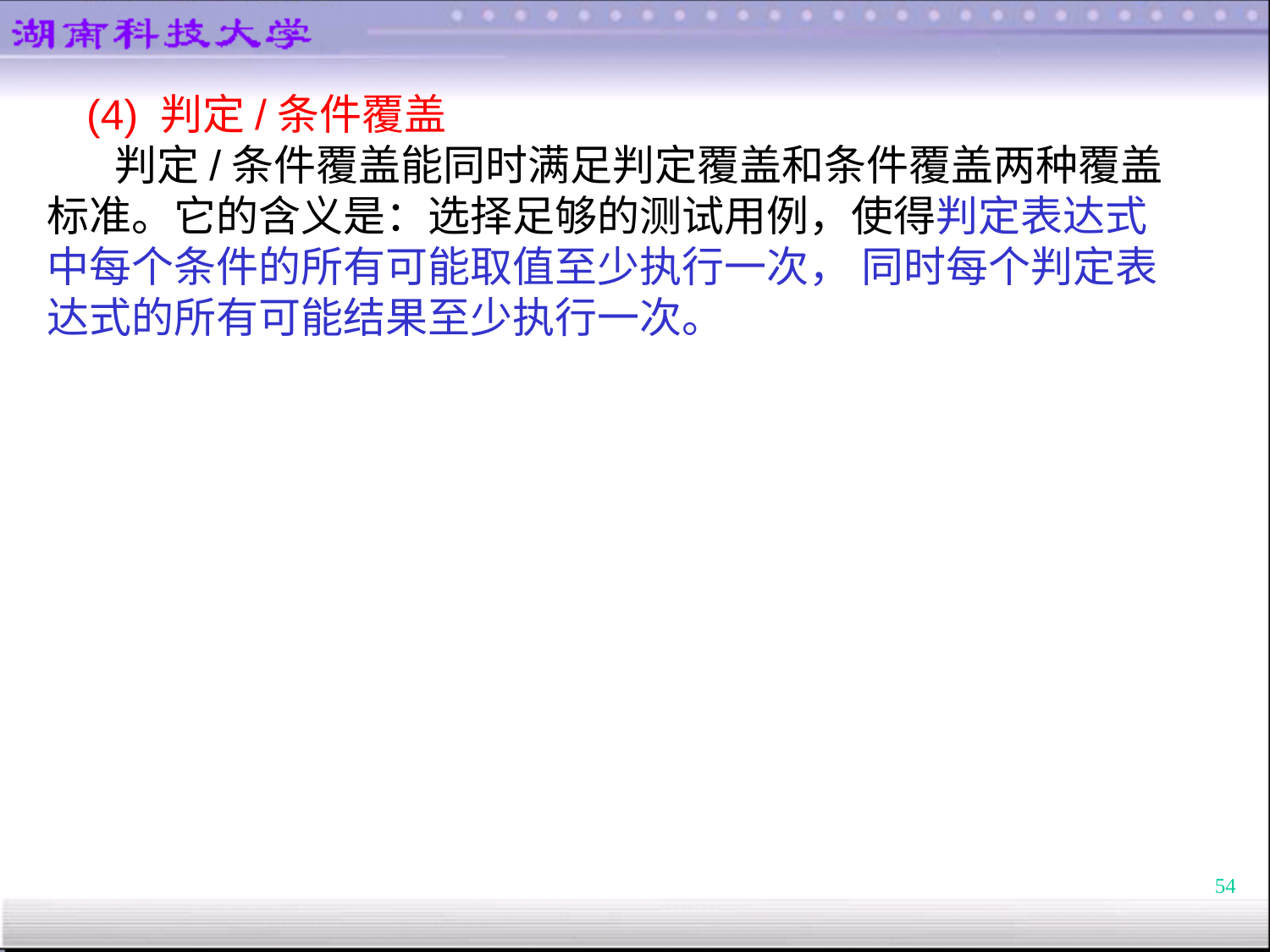

(4) 判定/条件覆盖
      判定/条件覆盖能同时满足判定覆盖和条件覆盖两种覆盖标准。它的含义是：选择足够的测试用例，使得判定表达式中每个条件的所有可能取值至少执行一次， 同时每个判定表达式的所有可能结果至少执行一次。
54